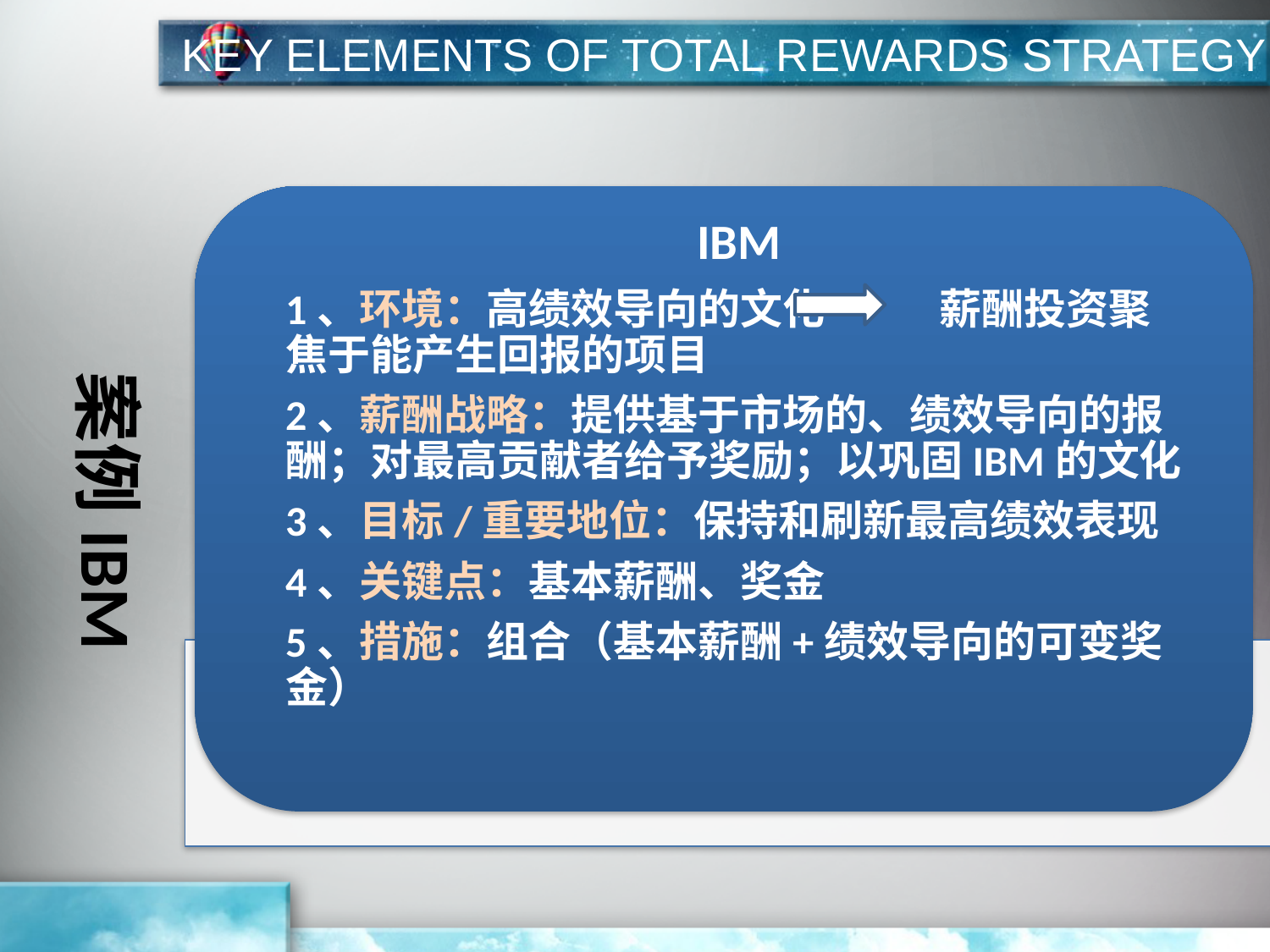

KEY ELEMENTS OF TOTAL REWARDS STRATEGY
IBM
1、环境：高绩效导向的文化            薪酬投资聚焦于能产生回报的项目
2、薪酬战略：提供基于市场的、绩效导向的报酬；对最高贡献者给予奖励；以巩固IBM的文化
3、目标/重要地位：保持和刷新最高绩效表现
4、关键点：基本薪酬、奖金
5、措施：组合（基本薪酬+绩效导向的可变奖金）

案例IBM